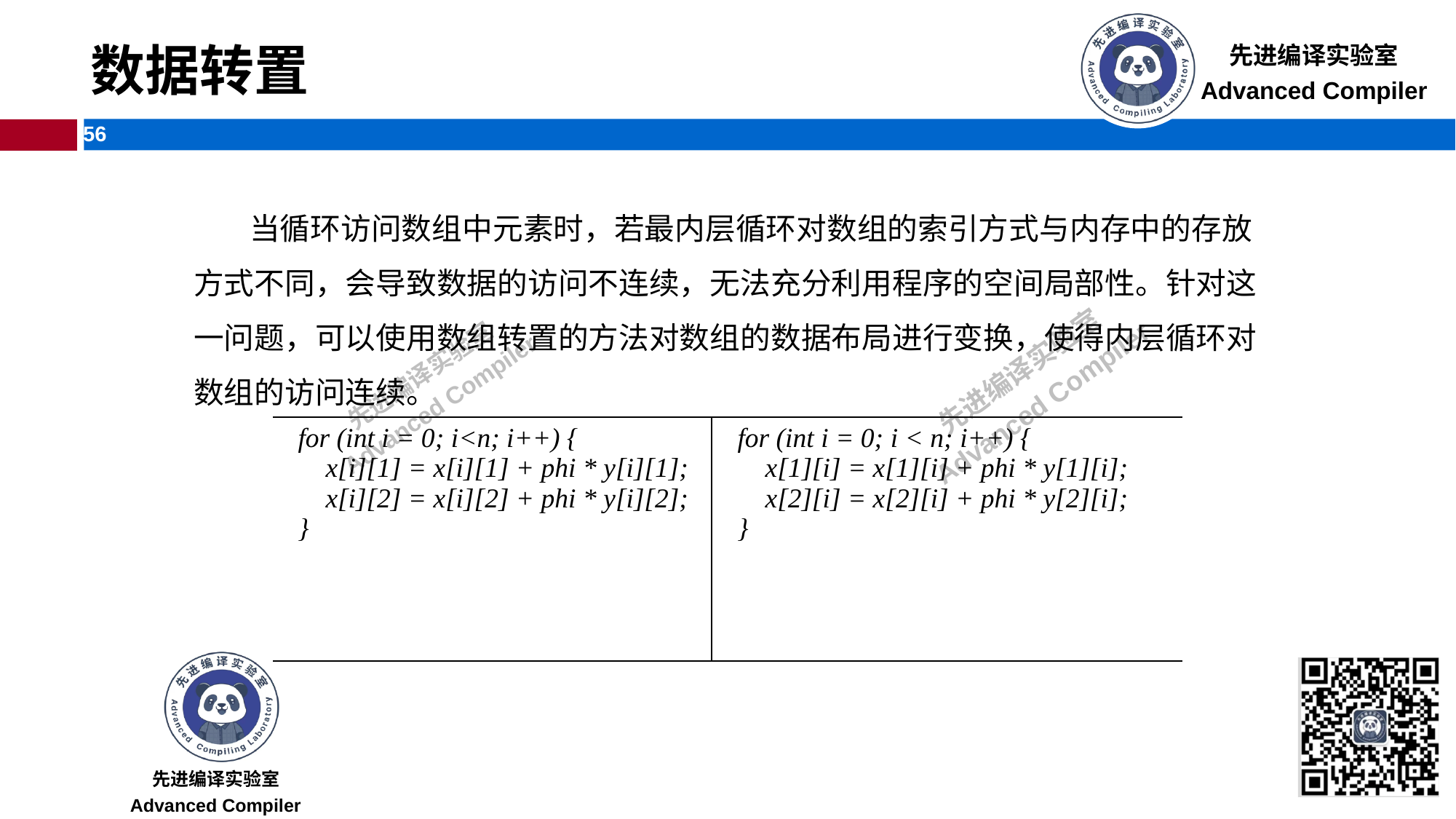

# 数据转置
     当循环访问数组中元素时，若最内层循环对数组的索引方式与内存中的存放方式不同，会导致数据的访问不连续，无法充分利用程序的空间局部性。针对这一问题，可以使用数组转置的方法对数组的数据布局进行变换，使得内层循环对数组的访问连续。
| for (int i = 0; i<n; i++) { x[i][1] = x[i][1] + phi \* y[i][1]; x[i][2] = x[i][2] + phi \* y[i][2]; } | for (int i = 0; i < n; i++) { x[1][i] = x[1][i] + phi \* y[1][i]; x[2][i] = x[2][i] + phi \* y[2][i]; } |
| --- | --- |